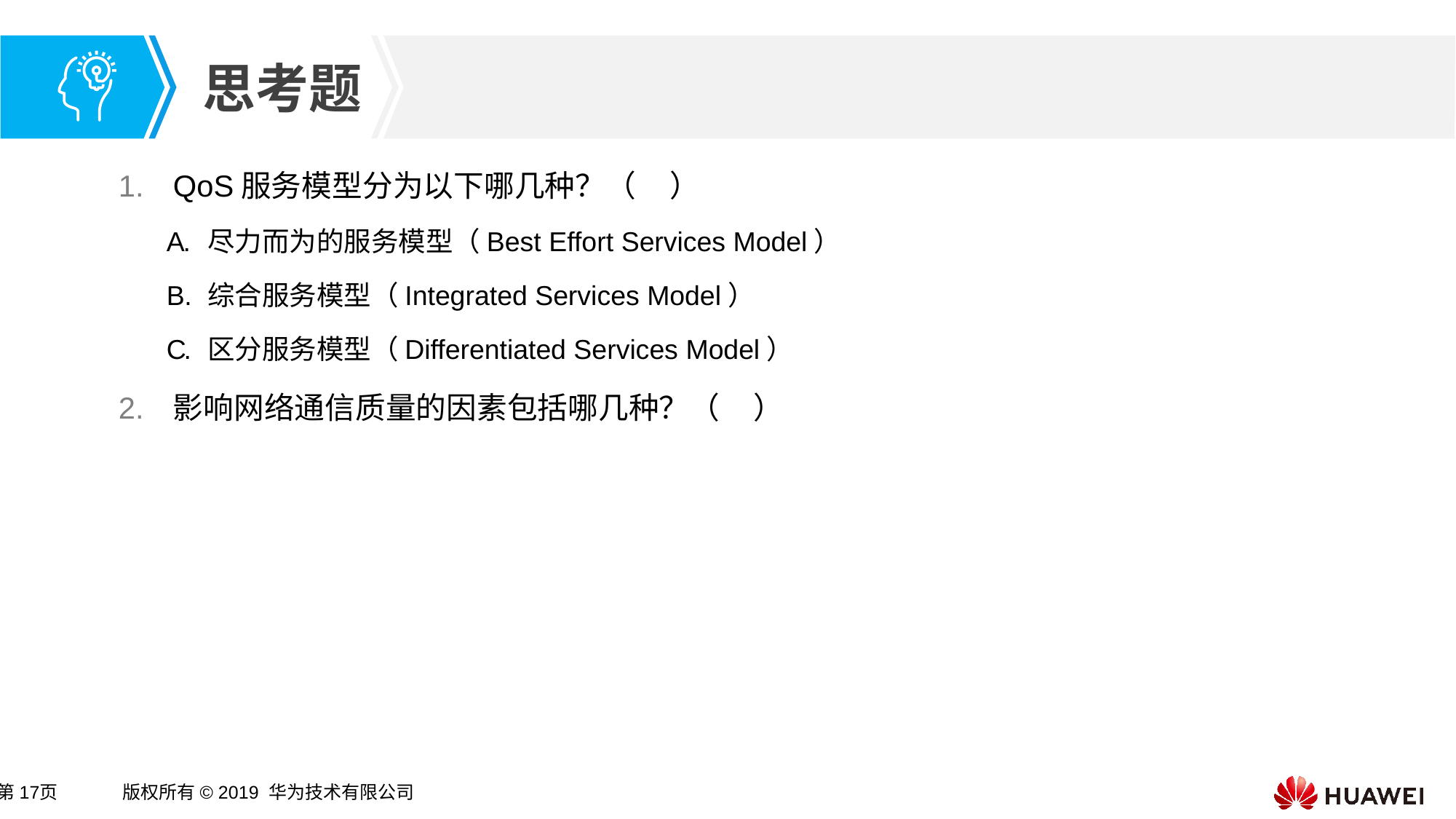

QoS服务模型分为以下哪几种？（     ）
尽力而为的服务模型（Best Effort Services Model）
综合服务模型（Integrated Services Model）
区分服务模型（Differentiated Services Model）
影响网络通信质量的因素包括哪几种？（     ）